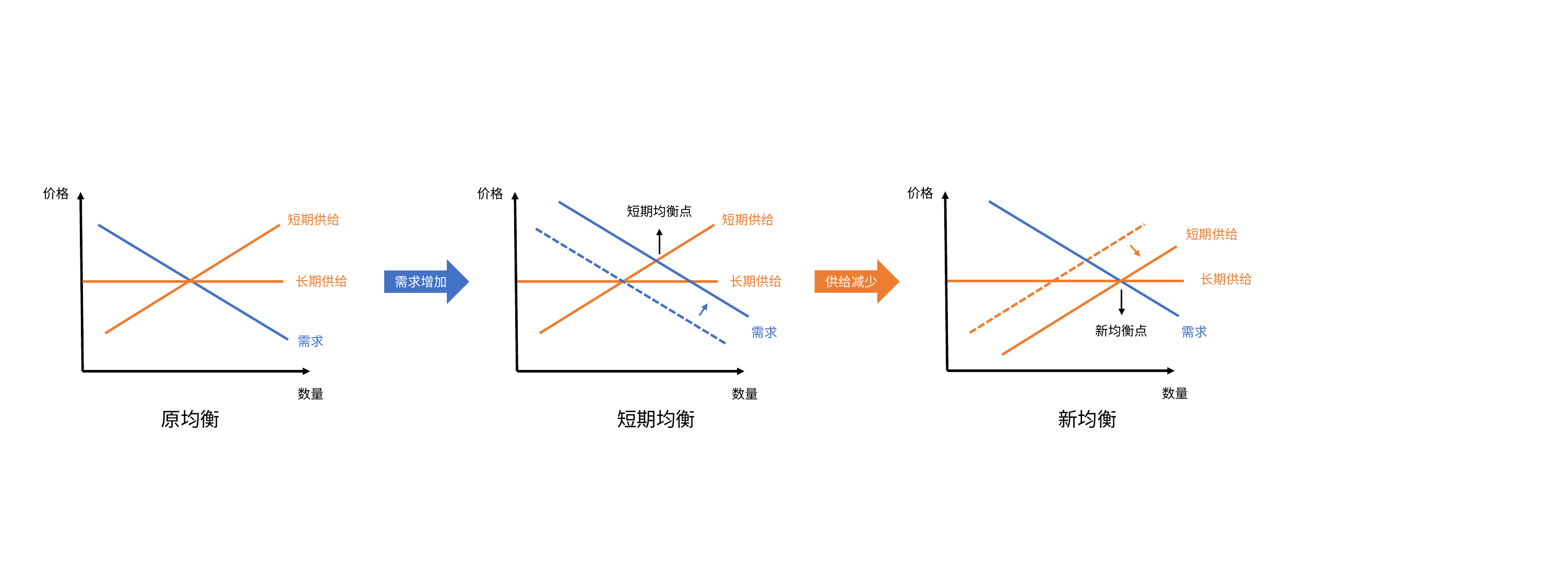

价格
短期供给
需求
数量
价格
短期供给
需求
数量
价格
短期供给
需求
数量
短期均衡点
供给减少
需求增加
长期供给
长期供给
长期供给
新均衡点
原均衡
短期均衡
新均衡